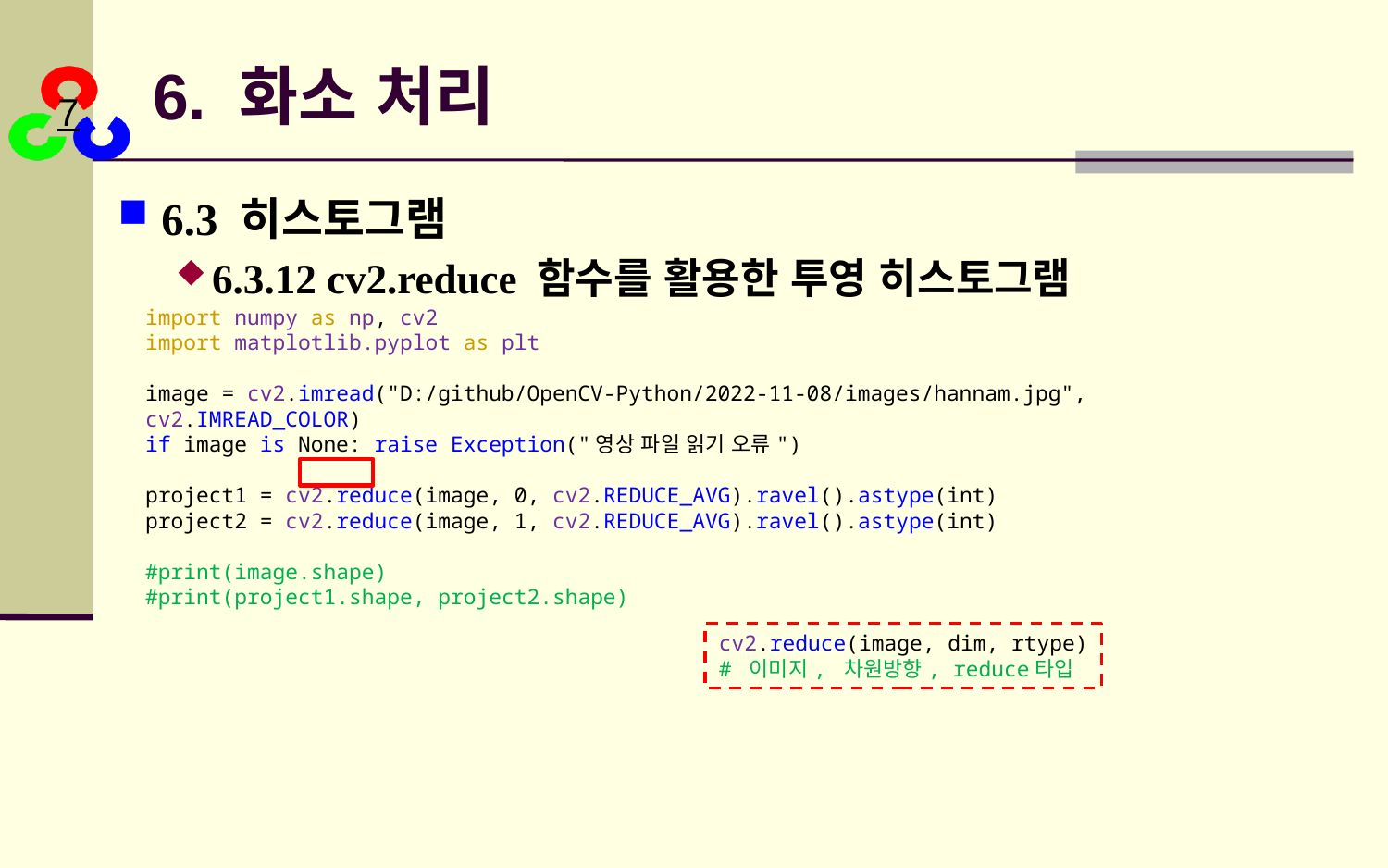

# 6. 화소 처리
6.3 히스토그램
6.3.12 cv2.reduce 함수를 활용한 투영 히스토그램
import numpy as np, cv2
import matplotlib.pyplot as plt
image = cv2.imread("D:/github/OpenCV-Python/2022-11-08/images/hannam.jpg", cv2.IMREAD_COLOR)
if image is None: raise Exception("영상 파일 읽기 오류")
project1 = cv2.reduce(image, 0, cv2.REDUCE_AVG).ravel().astype(int)
project2 = cv2.reduce(image, 1, cv2.REDUCE_AVG).ravel().astype(int)
#print(image.shape)
#print(project1.shape, project2.shape)

cv2.reduce(image, dim, rtype)
# 이미지, 차원방향, reduce타입